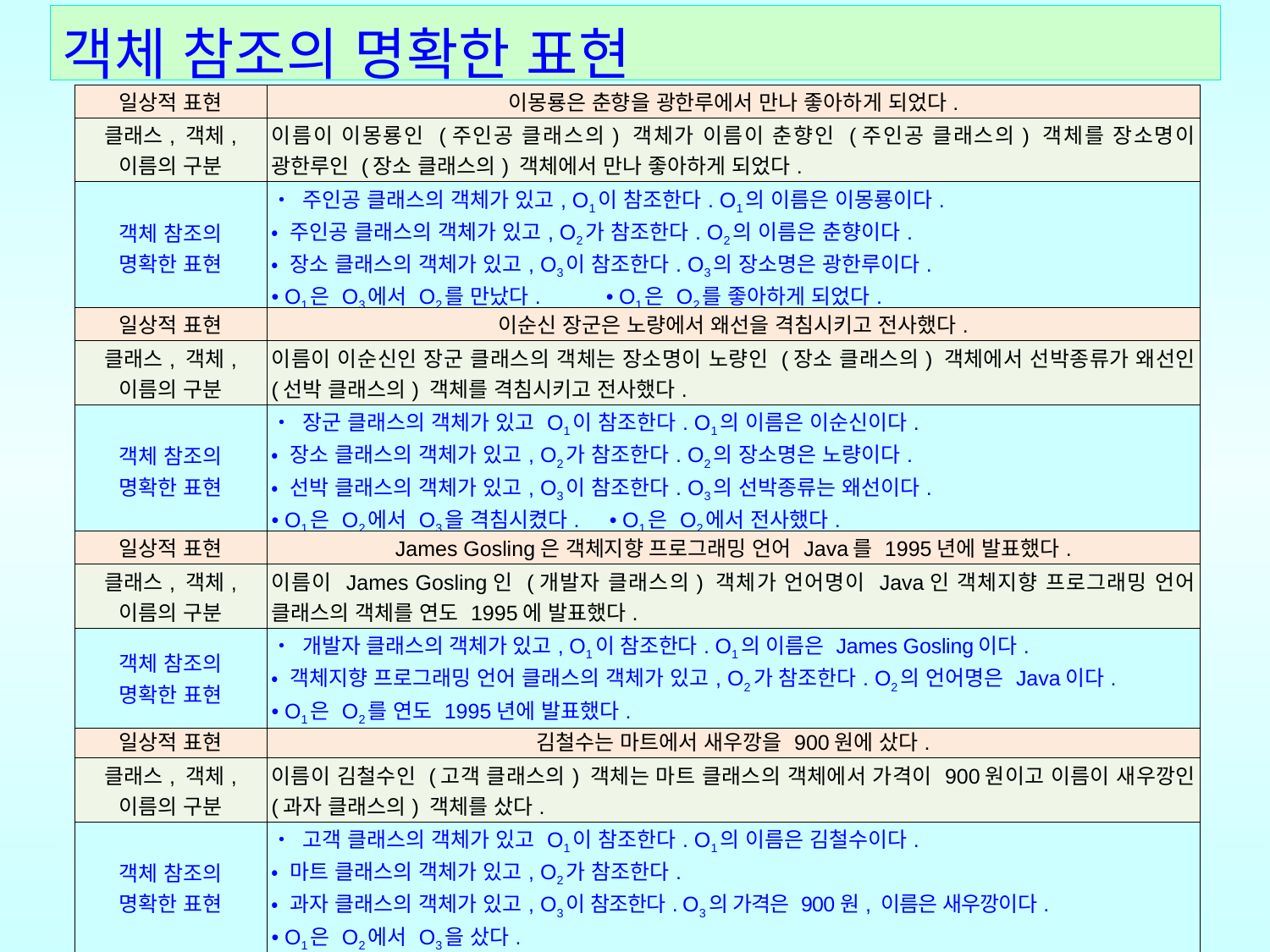

# 객체 참조의 명확한 표현
| 일상적 표현 | 이몽룡은 춘향을 광한루에서 만나 좋아하게 되었다. |
| --- | --- |
| 클래스, 객체, 이름의 구분 | 이름이 이몽룡인 (주인공 클래스의) 객체가 이름이 춘향인 (주인공 클래스의) 객체를 장소명이 광한루인 (장소 클래스의) 객체에서 만나 좋아하게 되었다. |
| 객체 참조의 명확한 표현 | • 주인공 클래스의 객체가 있고, O1이 참조한다. O1의 이름은 이몽룡이다. • 주인공 클래스의 객체가 있고, O2가 참조한다. O2의 이름은 춘향이다. • 장소 클래스의 객체가 있고, O3이 참조한다. O3의 장소명은 광한루이다. • O1은 O3에서 O2를 만났다. • O1은 O2를 좋아하게 되었다. |
| 일상적 표현 | 이순신 장군은 노량에서 왜선을 격침시키고 전사했다. |
| --- | --- |
| 클래스, 객체, 이름의 구분 | 이름이 이순신인 장군 클래스의 객체는 장소명이 노량인 (장소 클래스의) 객체에서 선박종류가 왜선인 (선박 클래스의) 객체를 격침시키고 전사했다. |
| 객체 참조의 명확한 표현 | • 장군 클래스의 객체가 있고 O1이 참조한다. O1의 이름은 이순신이다. • 장소 클래스의 객체가 있고, O2가 참조한다. O2의 장소명은 노량이다. • 선박 클래스의 객체가 있고, O3이 참조한다. O3의 선박종류는 왜선이다. • O1은 O2에서 O3을 격침시켰다. • O1은 O2에서 전사했다. |
| 일상적 표현 | James Gosling은 객체지향 프로그래밍 언어 Java를 1995년에 발표했다. |
| --- | --- |
| 클래스, 객체, 이름의 구분 | 이름이 James Gosling인 (개발자 클래스의) 객체가 언어명이 Java인 객체지향 프로그래밍 언어 클래스의 객체를 연도 1995에 발표했다. |
| 객체 참조의 명확한 표현 | • 개발자 클래스의 객체가 있고, O1이 참조한다. O1의 이름은 James Gosling이다. • 객체지향 프로그래밍 언어 클래스의 객체가 있고, O2가 참조한다. O2의 언어명은 Java이다. • O1은 O2를 연도 1995년에 발표했다. |
| 일상적 표현 | 김철수는 마트에서 새우깡을 900원에 샀다. |
| --- | --- |
| 클래스, 객체, 이름의 구분 | 이름이 김철수인 (고객 클래스의) 객체는 마트 클래스의 객체에서 가격이 900원이고 이름이 새우깡인 (과자 클래스의) 객체를 샀다. |
| 객체 참조의 명확한 표현 | • 고객 클래스의 객체가 있고 O1이 참조한다. O1의 이름은 김철수이다. • 마트 클래스의 객체가 있고, O2가 참조한다. • 과자 클래스의 객체가 있고, O3이 참조한다. O3의 가격은 900원, 이름은 새우깡이다. • O1은 O2에서 O3을 샀다. |